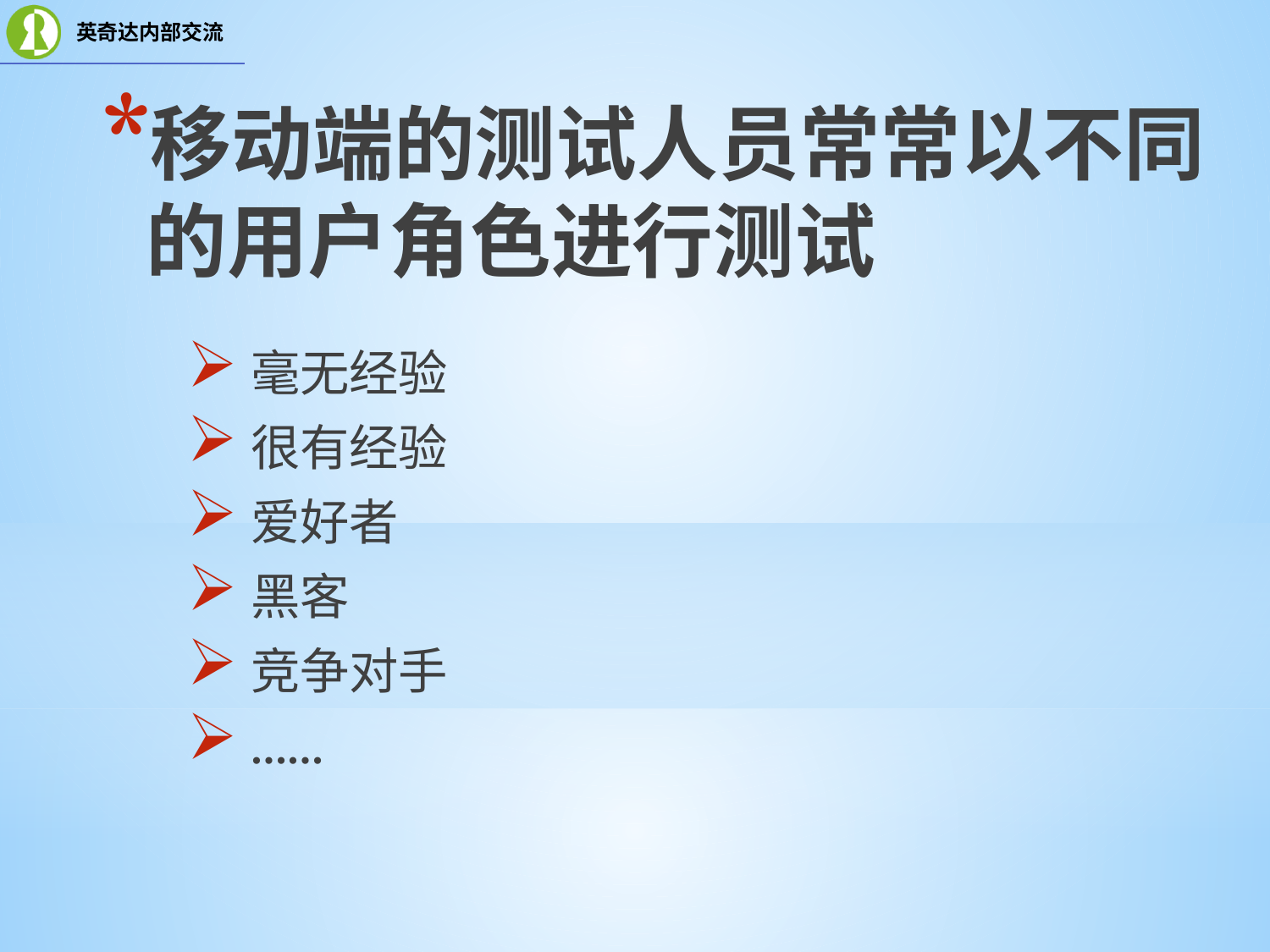

移动端的测试人员常常以不同的用户角色进行测试
毫无经验
很有经验
爱好者
黑客
竞争对手
……